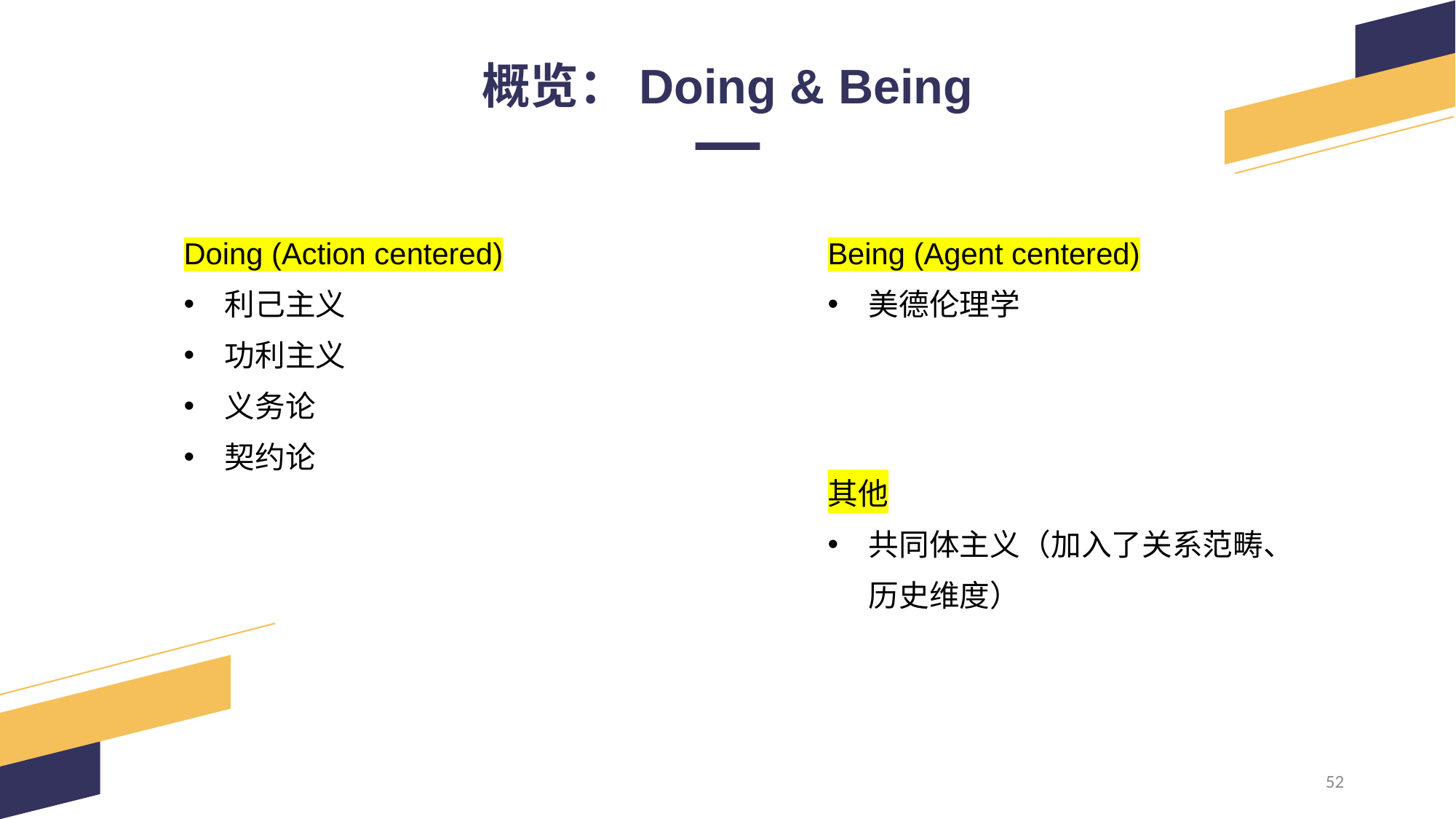

概览：Doing & Being

Doing (Action centered)
利己主义
功利主义
义务论
契约论
Being (Agent centered)
美德伦理学
其他
共同体主义（加入了关系范畴、历史维度）

52